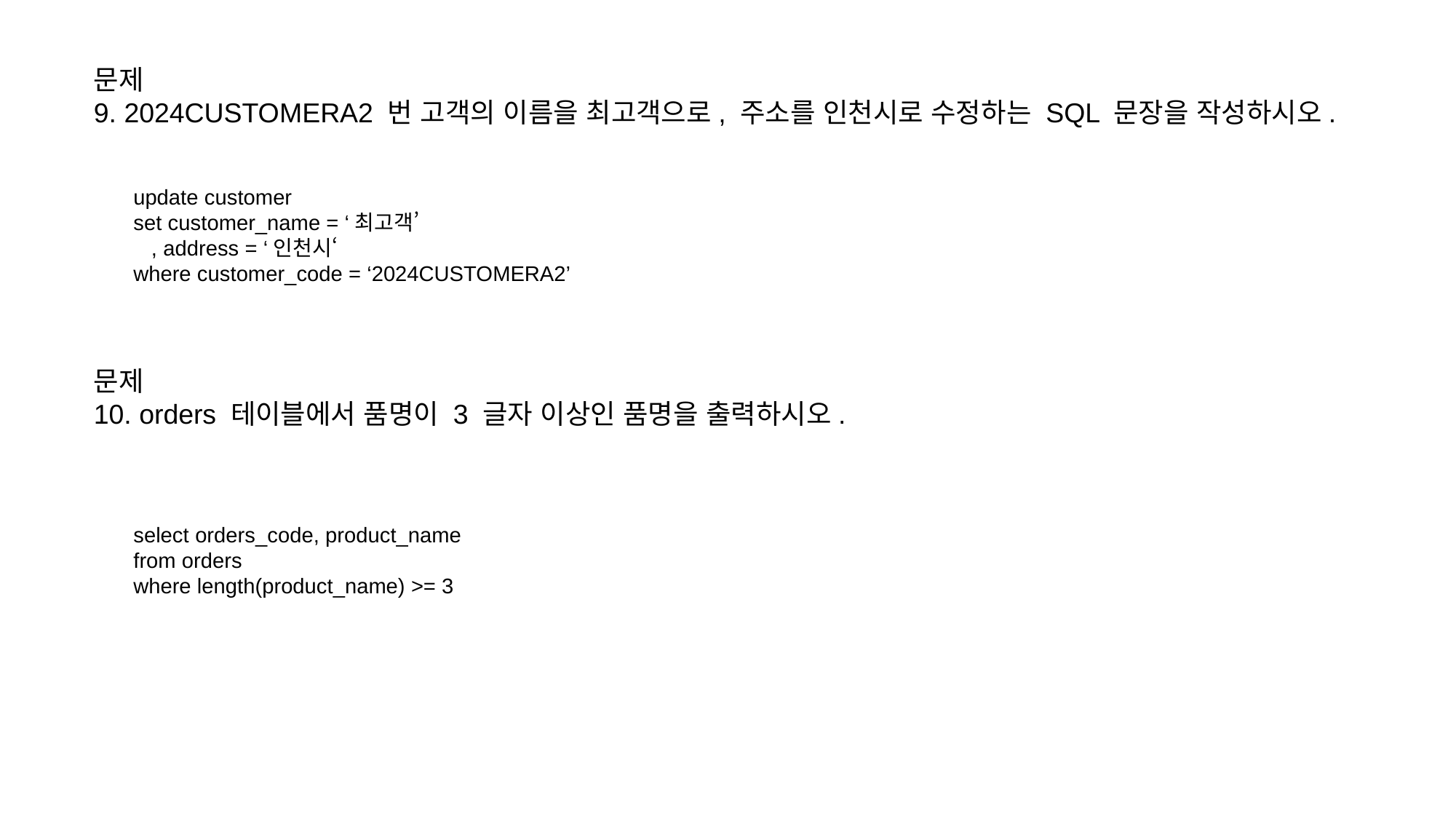

문제
9. 2024CUSTOMERA2 번 고객의 이름을 최고객으로, 주소를 인천시로 수정하는 SQL 문장을 작성하시오.
update customer
set customer_name = ‘최고객’
   , address = ‘인천시‘
where customer_code = ‘2024CUSTOMERA2’
문제
10. orders 테이블에서 품명이 3 글자 이상인 품명을 출력하시오.
select orders_code, product_name
from orders
where length(product_name) >= 3